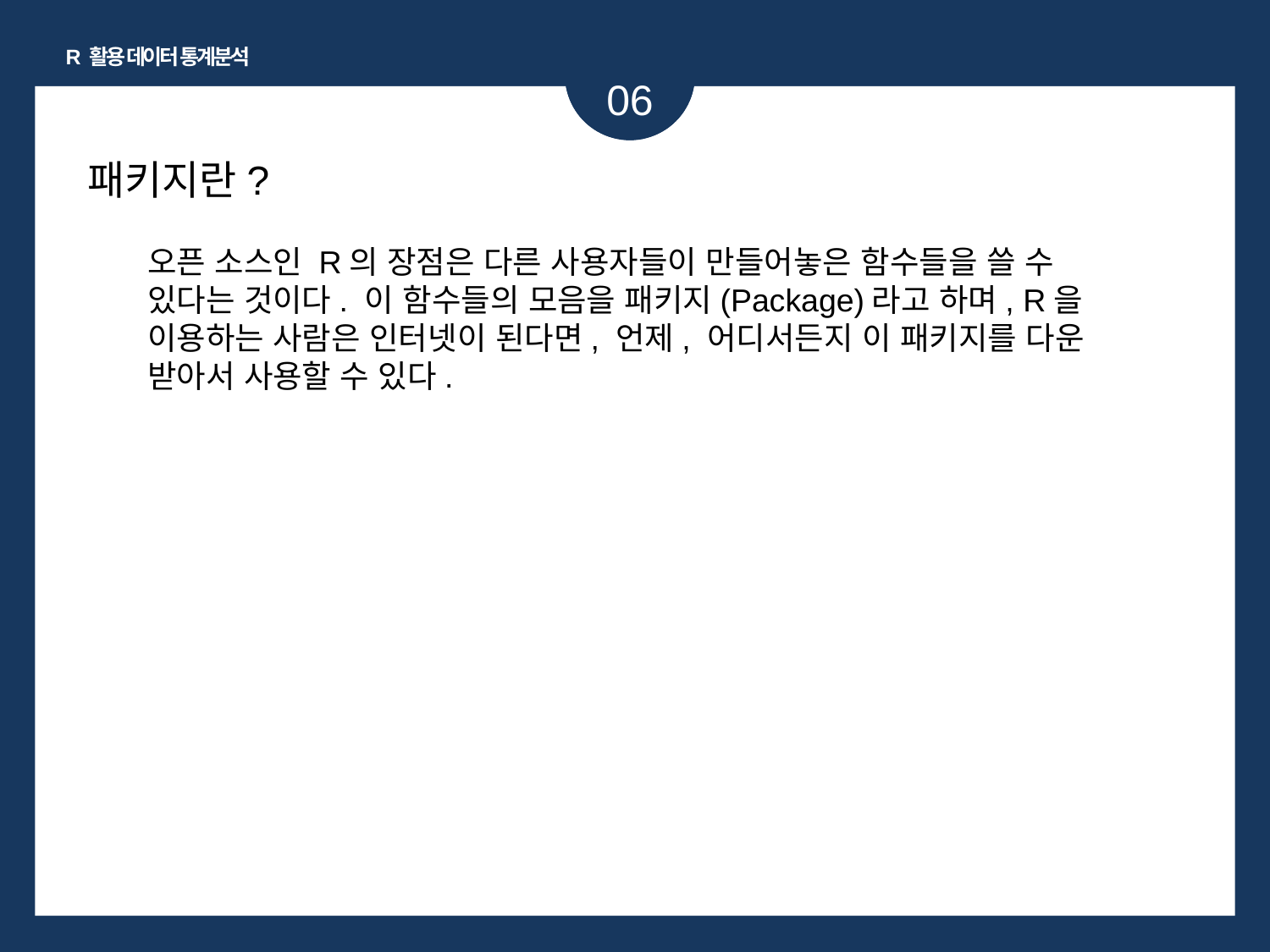

R 활용 데이터 통계분석
06
패키지란?
오픈 소스인 R의 장점은 다른 사용자들이 만들어놓은 함수들을 쓸 수 있다는 것이다. 이 함수들의 모음을 패키지(Package)라고 하며, R을 이용하는 사람은 인터넷이 된다면, 언제, 어디서든지 이 패키지를 다운 받아서 사용할 수 있다.